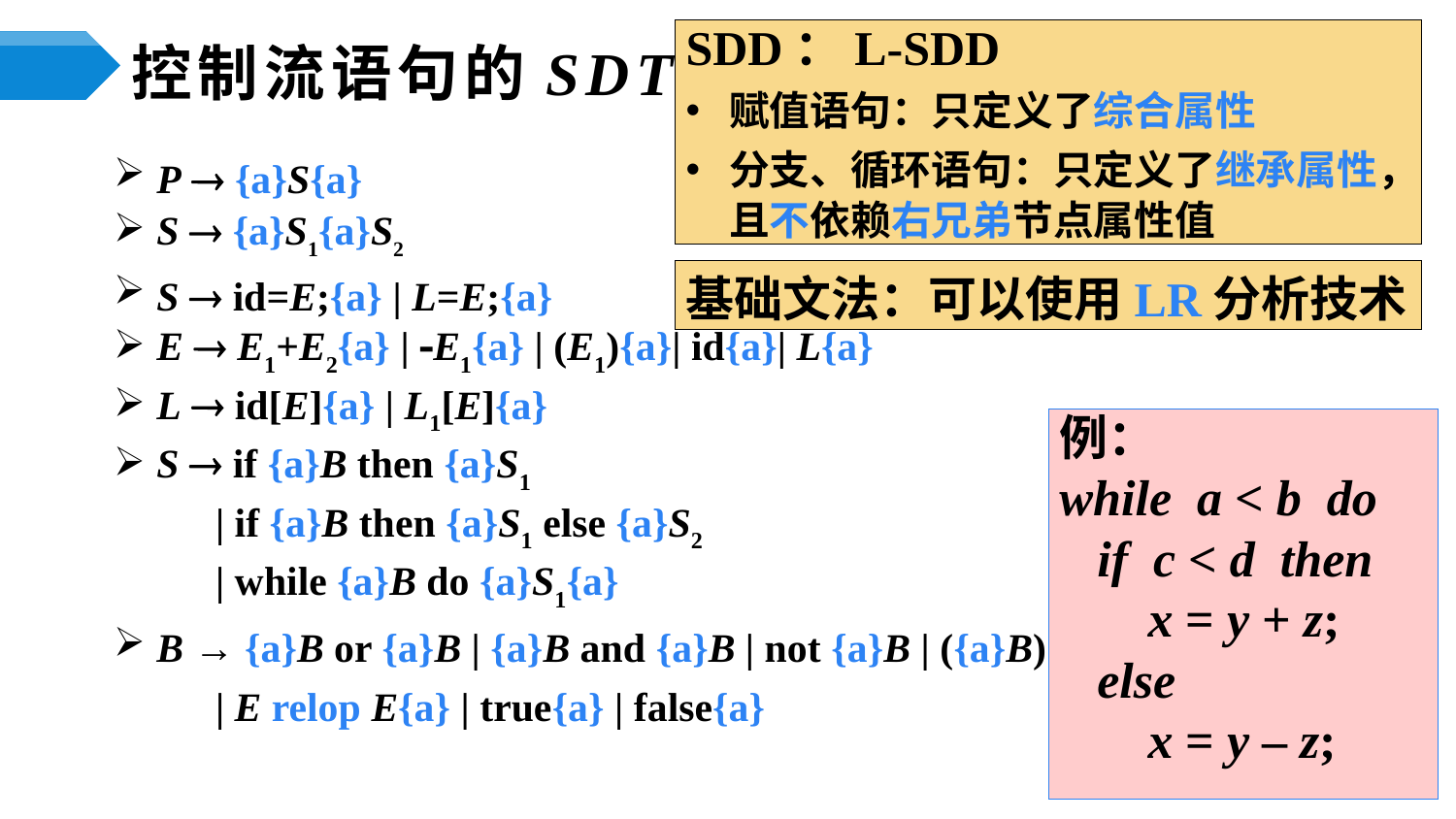

SDD：L-SDD
赋值语句：只定义了综合属性
分支、循环语句：只定义了继承属性，且不依赖右兄弟节点属性值
# 控制流语句的SDT
P → {a}S{a}
S → {a}S1{a}S2
S → id=E;{a} | L=E;{a}
E → E1+E2{a} | −E1{a} | (E1){a}| id{a}| L{a}
L → id[E]{a} | L1[E]{a}
S → if {a}B then {a}S1
          | if {a}B then {a}S1 else {a}S2
          | while {a}B do {a}S1{a}
B → {a}B or {a}B | {a}B and {a}B | not {a}B | ({a}B)
          | E relop E{a} | true{a} | false{a}

基础文法：可以使用LR分析技术
例：
while  a < b  do
   if  c < d  then
       x = y + z;
   else
       x = y – z;